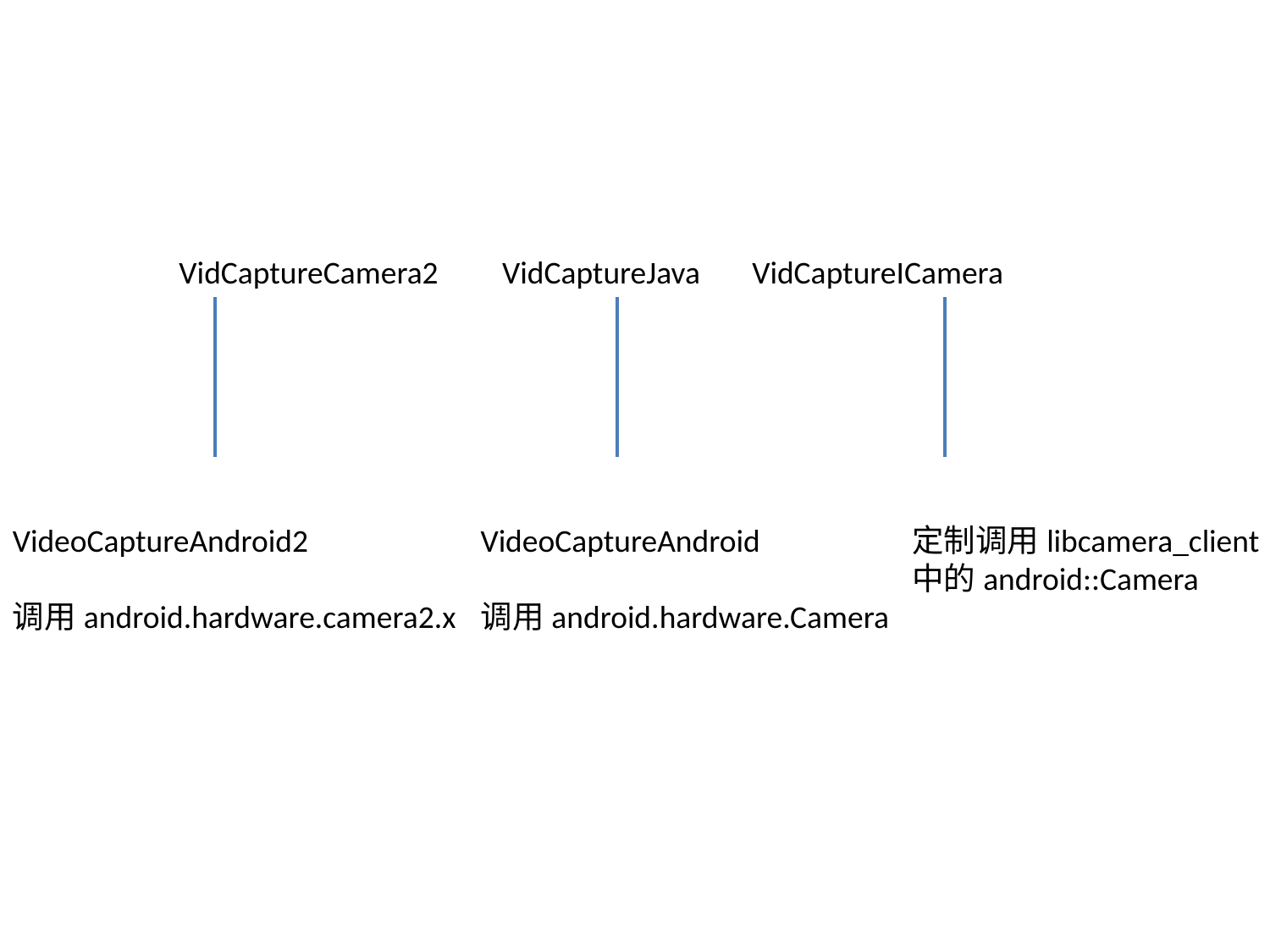

VidCaptureCamera2
VidCaptureJava
VidCaptureICamera
VideoCaptureAndroid2

调用android.hardware.camera2.x
VideoCaptureAndroid

调用android.hardware.Camera
定制调用libcamera_client
中的android::Camera